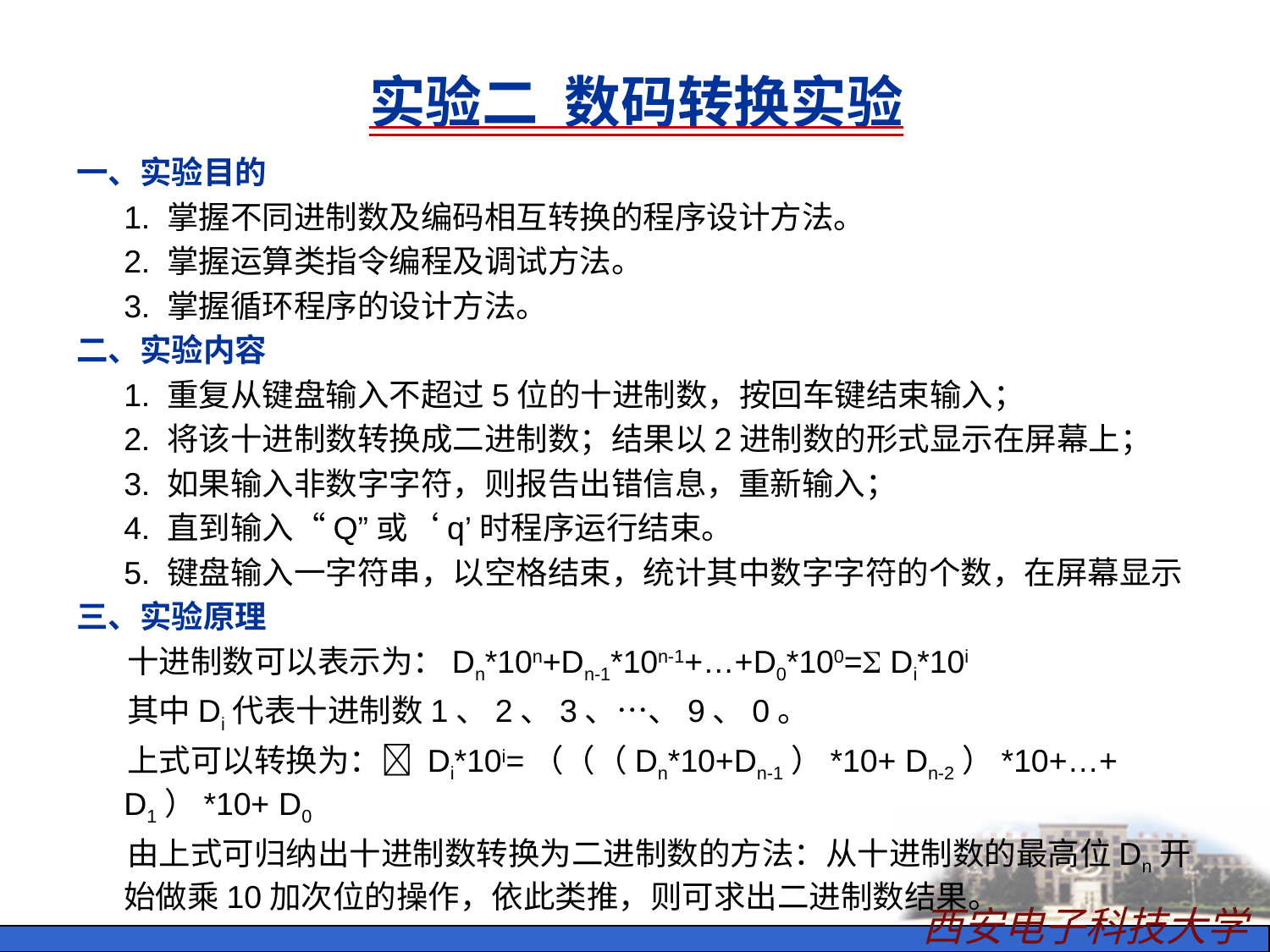

# 实验二  数码转换实验
一、实验目的
	1. 掌握不同进制数及编码相互转换的程序设计方法。
	2. 掌握运算类指令编程及调试方法。
	3. 掌握循环程序的设计方法。
二、实验内容
	1. 重复从键盘输入不超过5位的十进制数，按回车键结束输入；
	2. 将该十进制数转换成二进制数；结果以2进制数的形式显示在屏幕上；
	3. 如果输入非数字字符，则报告出错信息，重新输入；
	4. 直到输入“Q”或‘q’时程序运行结束。
	5. 键盘输入一字符串，以空格结束，统计其中数字字符的个数，在屏幕显示
三、实验原理
      十进制数可以表示为：Dn*10n+Dn-1*10n-1+…+D0*100=Σ Di*10i
      其中Di代表十进制数1、2、3、…、9、0。
      上式可以转换为：Σ Di*10i=（（（Dn*10+Dn-1）*10+ Dn-2）*10+…+ D1）*10+ D0
      由上式可归纳出十进制数转换为二进制数的方法：从十进制数的最高位Dn开始做乘10加次位的操作，依此类推，则可求出二进制数结果。